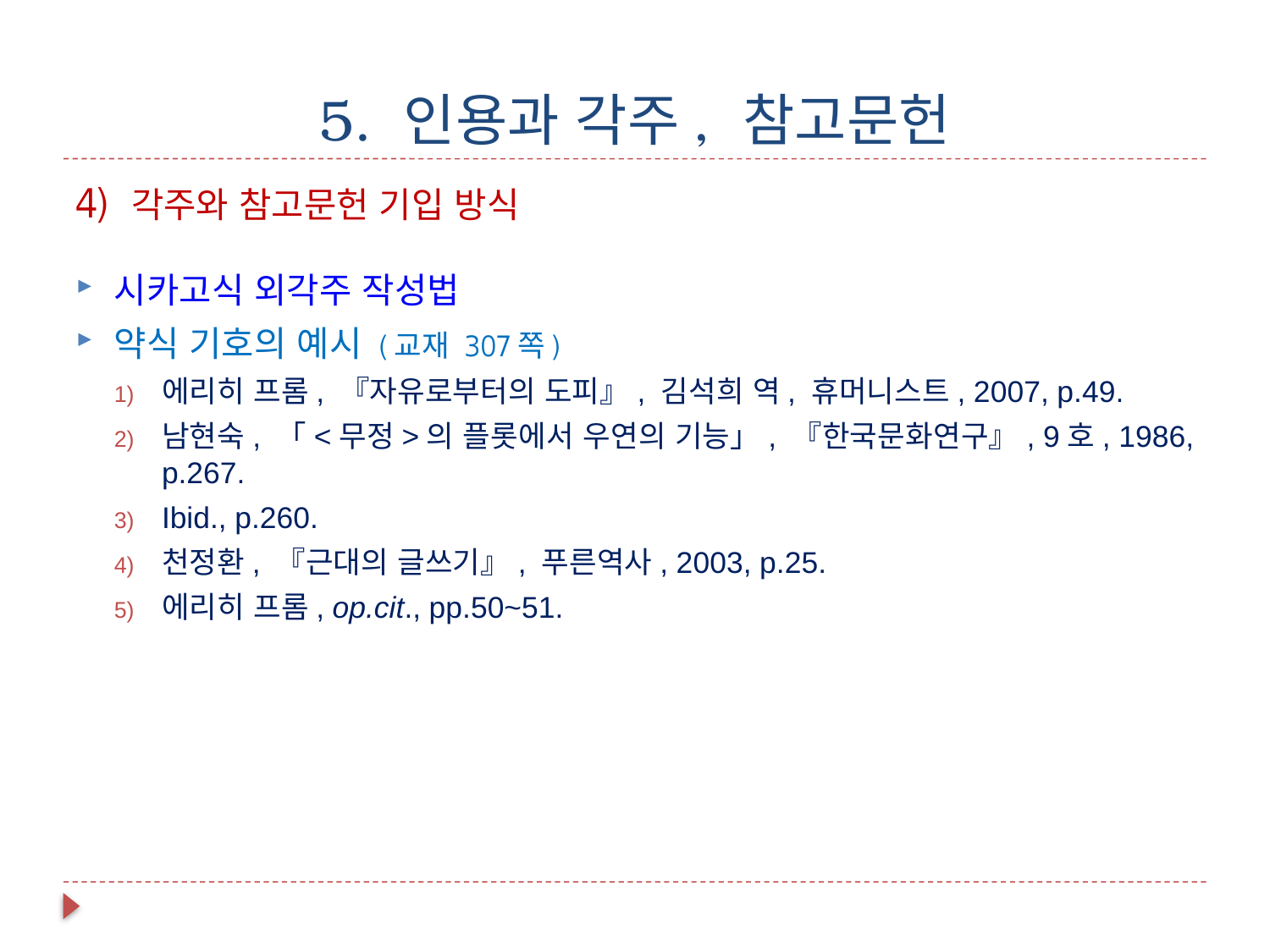

# 5. 인용과 각주, 참고문헌
4) 각주와 참고문헌 기입 방식

시카고식 외각주 작성법
약식 기호의 예시 (교재 307쪽)
에리히 프롬, 『자유로부터의 도피』, 김석희 역, 휴머니스트, 2007, p.49.
남현숙, 「<무정>의 플롯에서 우연의 기능」, 『한국문화연구』, 9호, 1986, p.267.
Ibid., p.260.
천정환, 『근대의 글쓰기』, 푸른역사, 2003, p.25.
에리히 프롬, op.cit., pp.50~51.